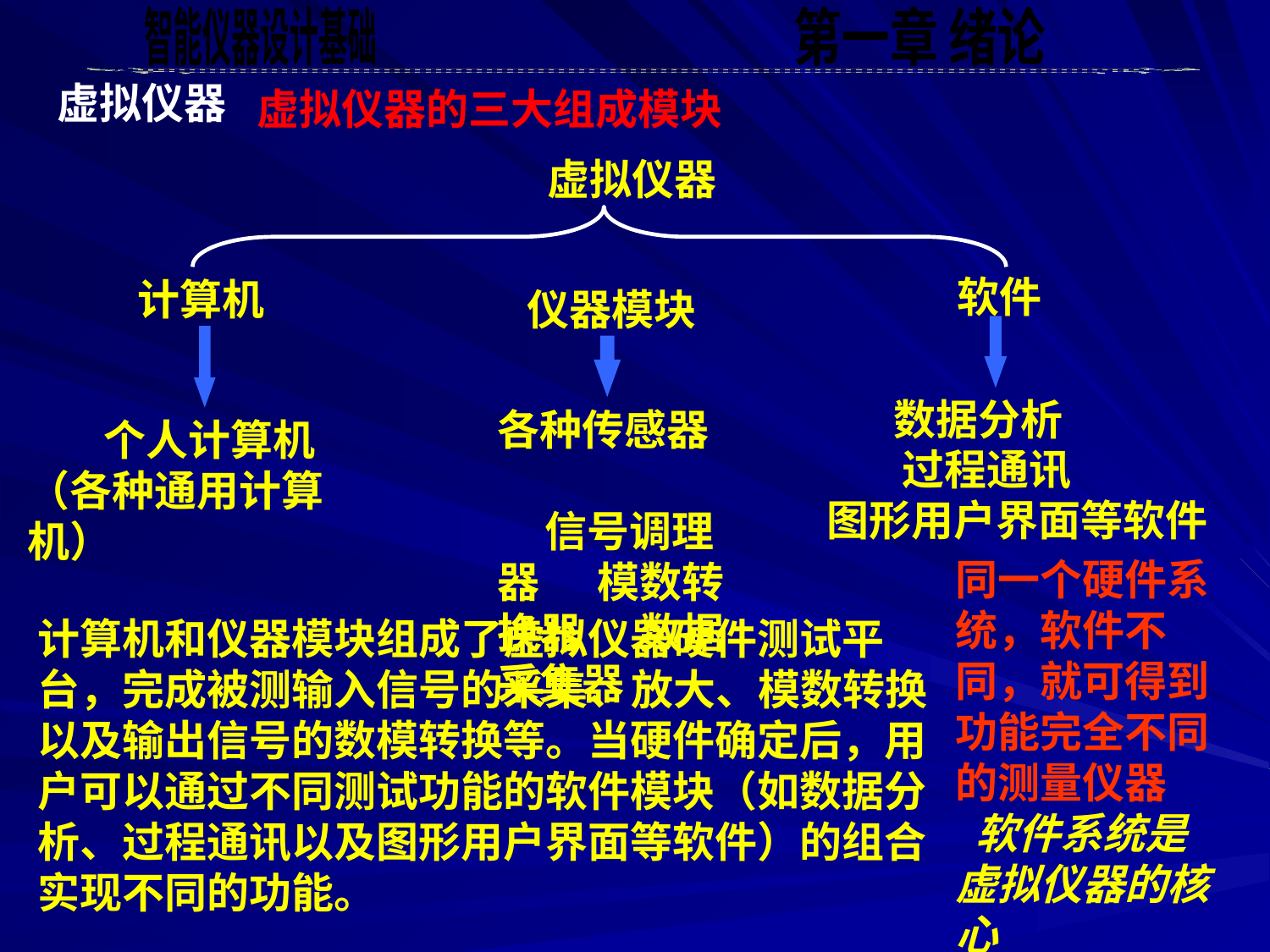

虚拟仪器
虚拟仪器的三大组成模块
虚拟仪器
软件
计算机
仪器模块

        数据分析
各种传感器                                 信号调理器      模数转换器      数据采集器
       个人计算机
（各种通用计算机）
　　过程通讯                  图形用户界面等软件
同一个硬件系统，软件不同，就可得到功能完全不同的测量仪器
 软件系统是虚拟仪器的核心
计算机和仪器模块组成了虚拟仪器硬件测试平台，完成被测输入信号的采集、放大、模数转换以及输出信号的数模转换等。当硬件确定后，用户可以通过不同测试功能的软件模块（如数据分析、过程通讯以及图形用户界面等软件）的组合实现不同的功能。